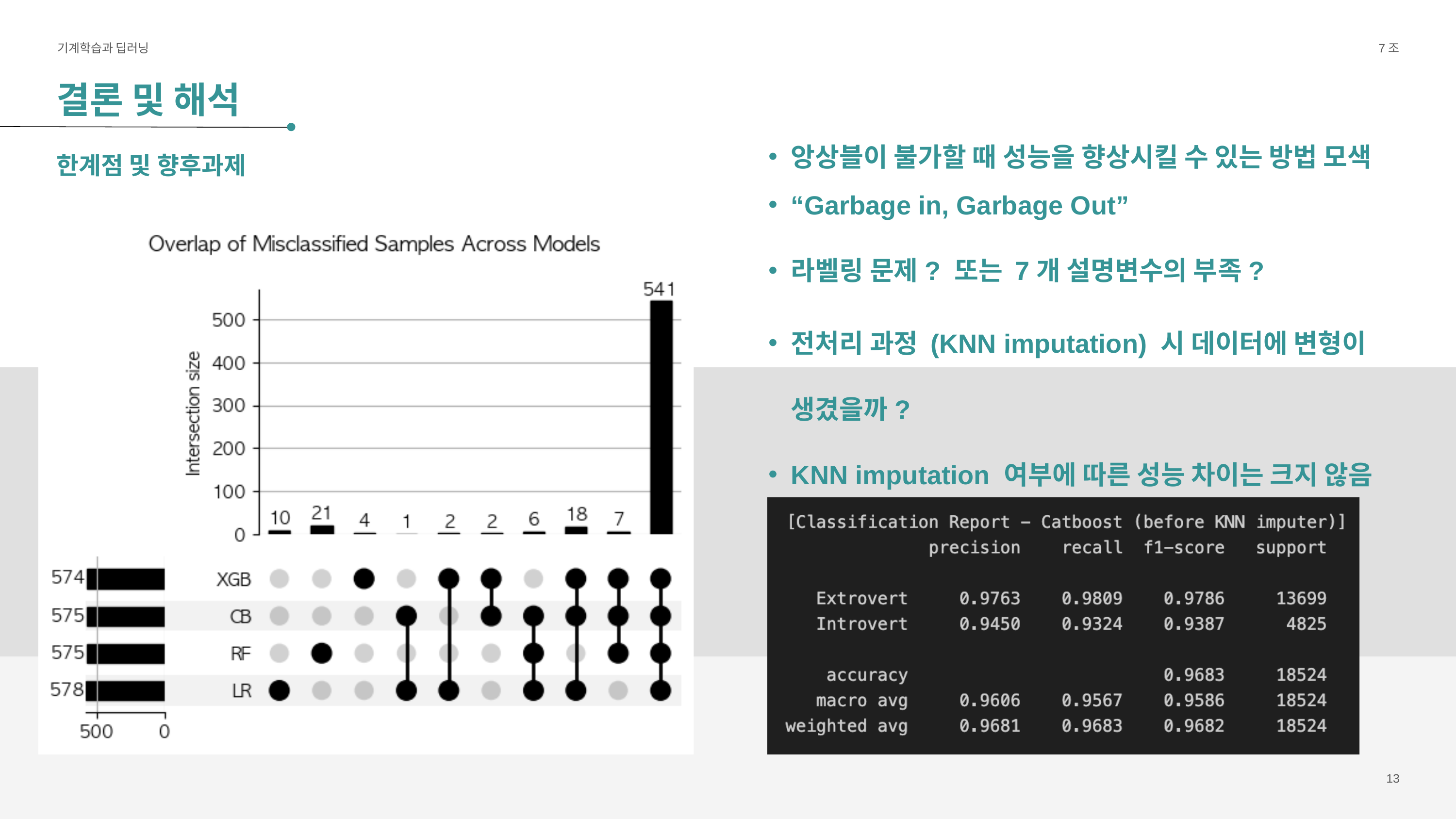

기계학습과 딥러닝
7조
결론 및 해석
앙상블이 불가할 때 성능을 향상시킬 수 있는 방법 모색

한계점 및 향후과제
“Garbage in, Garbage Out”
라벨링 문제? 또는 7개 설명변수의 부족?

전처리 과정 (KNN imputation) 시 데이터에 변형이 생겼을까?
KNN imputation 여부에 따른 성능 차이는 크지 않음

13